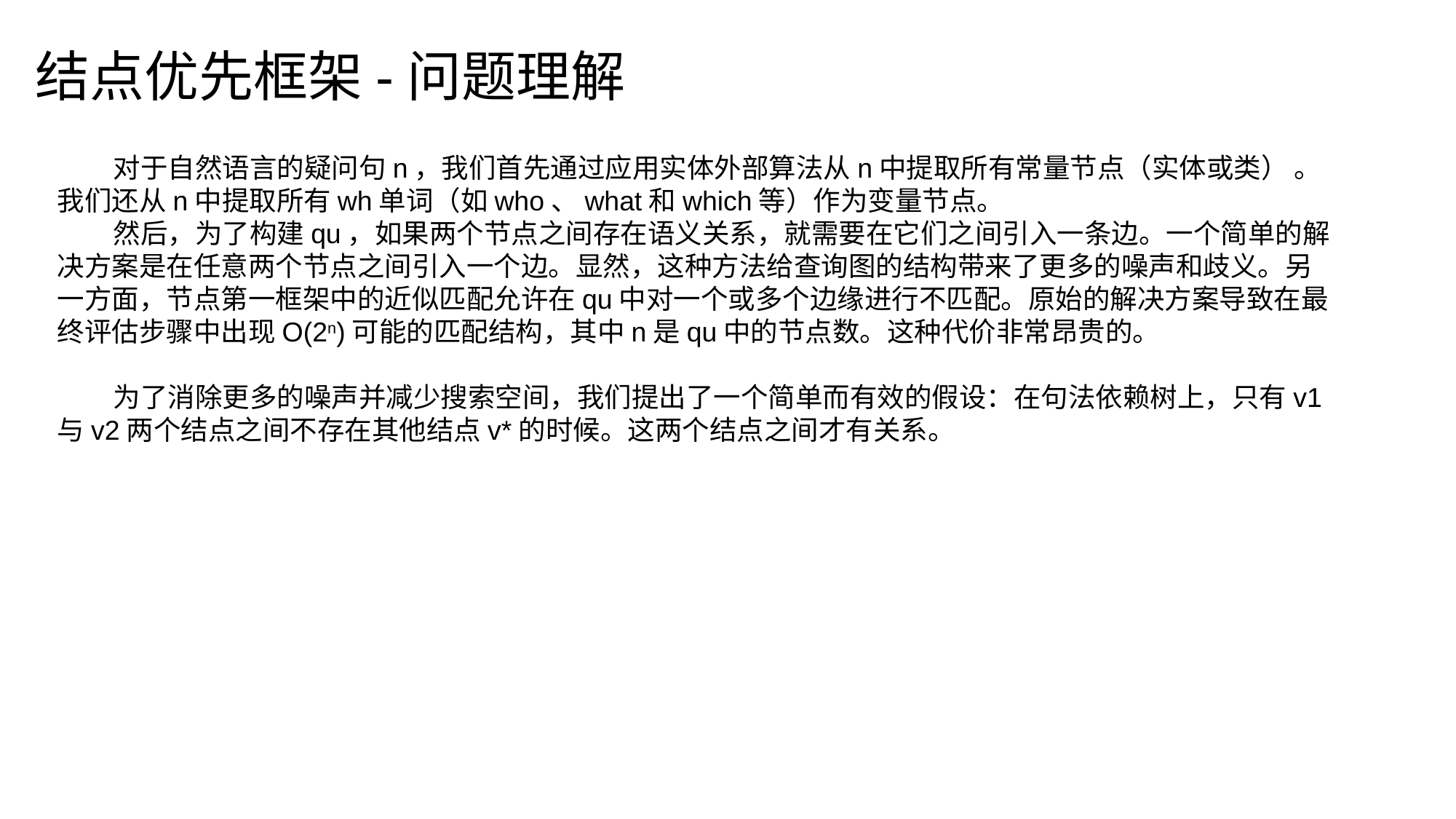

结点优先框架-问题理解
        对于自然语言的疑问句n，我们首先通过应用实体外部算法从n中提取所有常量节点（实体或类） 。我们还从n中提取所有wh单词（如who、what和which等）作为变量节点。
        然后，为了构建qu，如果两个节点之间存在语义关系，就需要在它们之间引入一条边。一个简单的解决方案是在任意两个节点之间引入一个边。显然，这种方法给查询图的结构带来了更多的噪声和歧义。另一方面，节点第一框架中的近似匹配允许在qu中对一个或多个边缘进行不匹配。原始的解决方案导致在最终评估步骤中出现O(2n)可能的匹配结构，其中n是qu中的节点数。这种代价非常昂贵的。

        为了消除更多的噪声并减少搜索空间，我们提出了一个简单而有效的假设：在句法依赖树上，只有v1与v2两个结点之间不存在其他结点v*的时候。这两个结点之间才有关系。